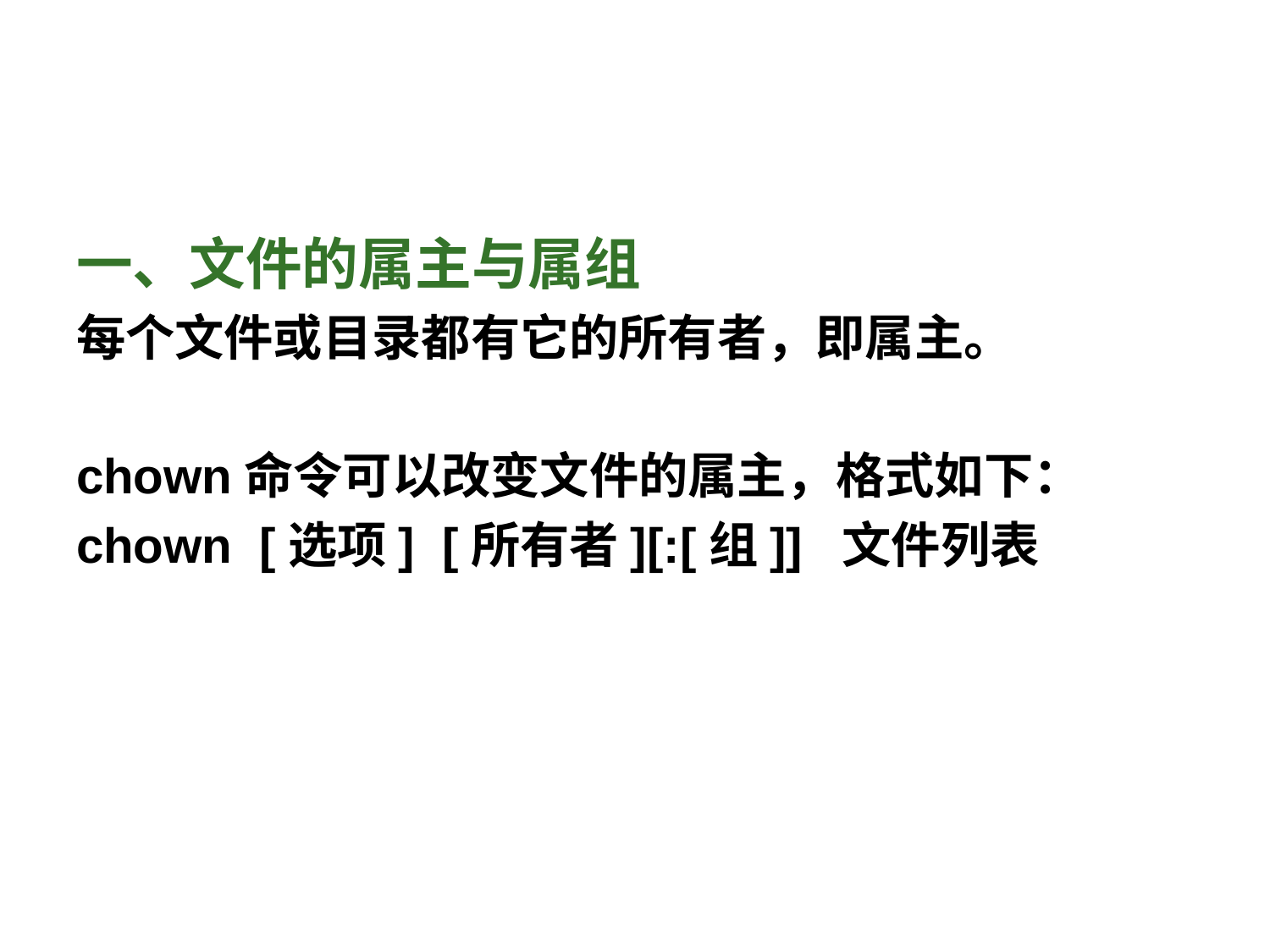

一、文件的属主与属组
每个文件或目录都有它的所有者，即属主。

chown命令可以改变文件的属主，格式如下：
chown  [选项]  [所有者][:[组]]  文件列表